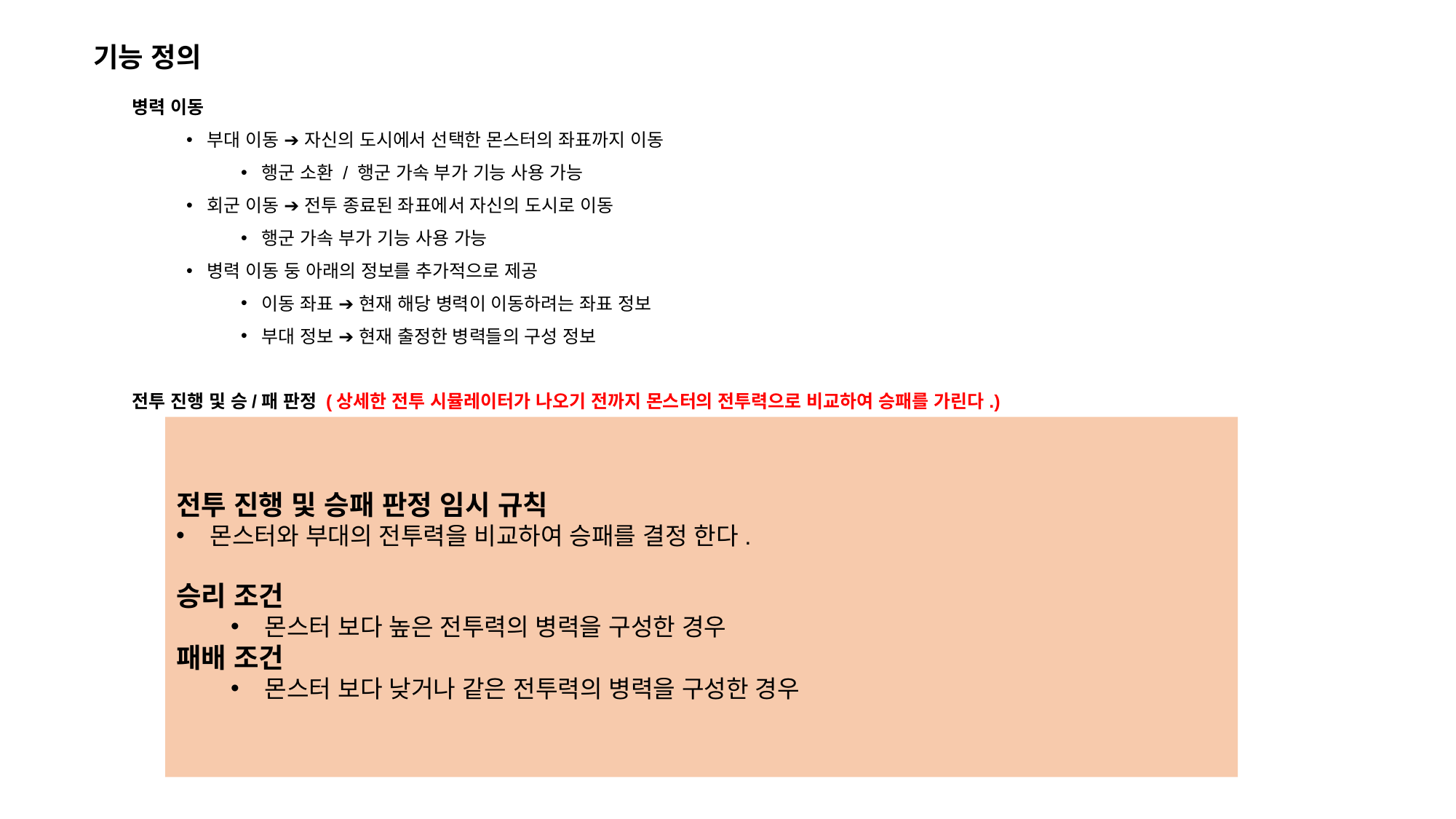

기능 정의
병력 이동
부대 이동 ➔ 자신의 도시에서 선택한 몬스터의 좌표까지 이동
행군 소환 / 행군 가속 부가 기능 사용 가능
회군 이동 ➔ 전투 종료된 좌표에서 자신의 도시로 이동
행군 가속 부가 기능 사용 가능
병력 이동 둥 아래의 정보를 추가적으로 제공
이동 좌표 ➔ 현재 해당 병력이 이동하려는 좌표 정보
부대 정보 ➔ 현재 출정한 병력들의 구성 정보

전투 진행 및 승/패 판정 (상세한 전투 시뮬레이터가 나오기 전까지 몬스터의 전투력으로 비교하여 승패를 가린다.)
출정 병력이 몬스터의 좌표에 도착하면 전투 진행
해당 좌표에 도착하였을 때, 몬스터가 존재하지 않는다면 전투 진행 실패 ➔ 전투 미성립 처리 후 모든 병력 복귀
전투 진행 및 판정 ➔ 전투 시뮬레이션을 통해 승/패 결정 >
승리
해당 몬스터 제거 및 보상 지급 / 전투 승리 복귀
몬스터 전투 보고 메일 발송
패배
해당 몬스터 유지 및 보상 미지급 / 전투 패배 복귀
해당 몬스터의 전투력(부대)가 모두 회복
부상병 생성 ➔ 시뮬레이션 전투로 발생한 부상병의 0.1%만 실제 부상병으로 전환
몬스터 전투 보고 메일 발송

전투 진행 및 승패 판정 임시 규칙
몬스터와 부대의 전투력을 비교하여 승패를 결정 한다.

승리 조건
몬스터 보다 높은 전투력의 병력을 구성한 경우
패배 조건
몬스터 보다 낮거나 같은 전투력의 병력을 구성한 경우